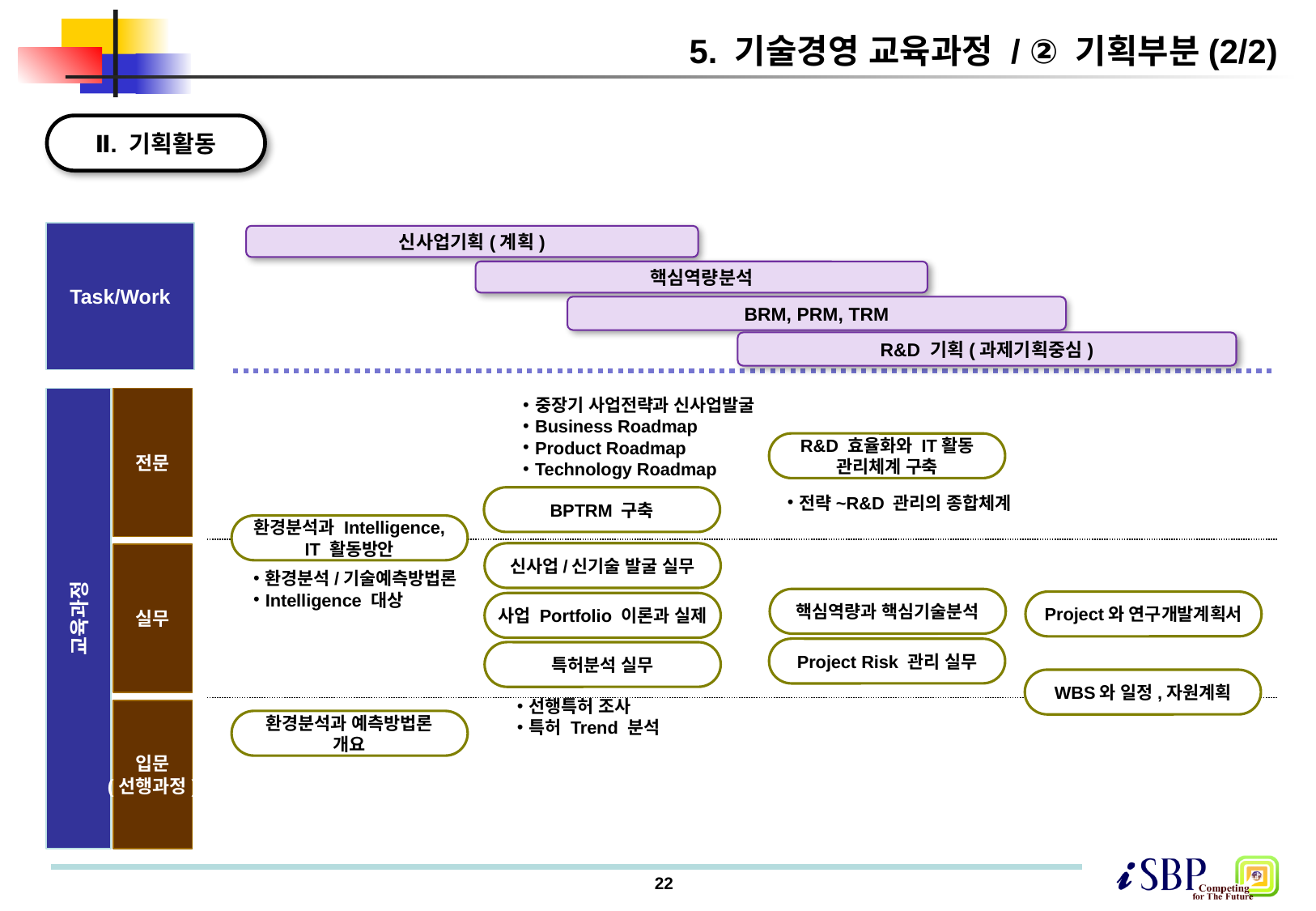

# 5. 기술경영 교육과정 / ② 기획부분(2/2)
Ⅱ. 기획활동
Task/Work
신사업기획(계획)
핵심역량분석
BRM, PRM, TRM
R&D 기획(과제기획중심)
중장기 사업전략과 신사업발굴
Business Roadmap
Product Roadmap
Technology Roadmap
교육과정
전문
R&D 효율화와 IT활동
관리체계 구축
전략~R&D 관리의 종합체계
BPTRM 구축
환경분석과 Intelligence,
IT 활동방안
신사업/신기술 발굴 실무
실무
환경분석/기술예측방법론
Intelligence 대상
핵심역량과 핵심기술분석
Project와 연구개발계획서
사업 Portfolio 이론과 실제
Project Risk 관리 실무
특허분석 실무
WBS와 일정,자원계획
선행특허 조사
특허 Trend 분석
입문
(선행과정)
환경분석과 예측방법론
개요
22